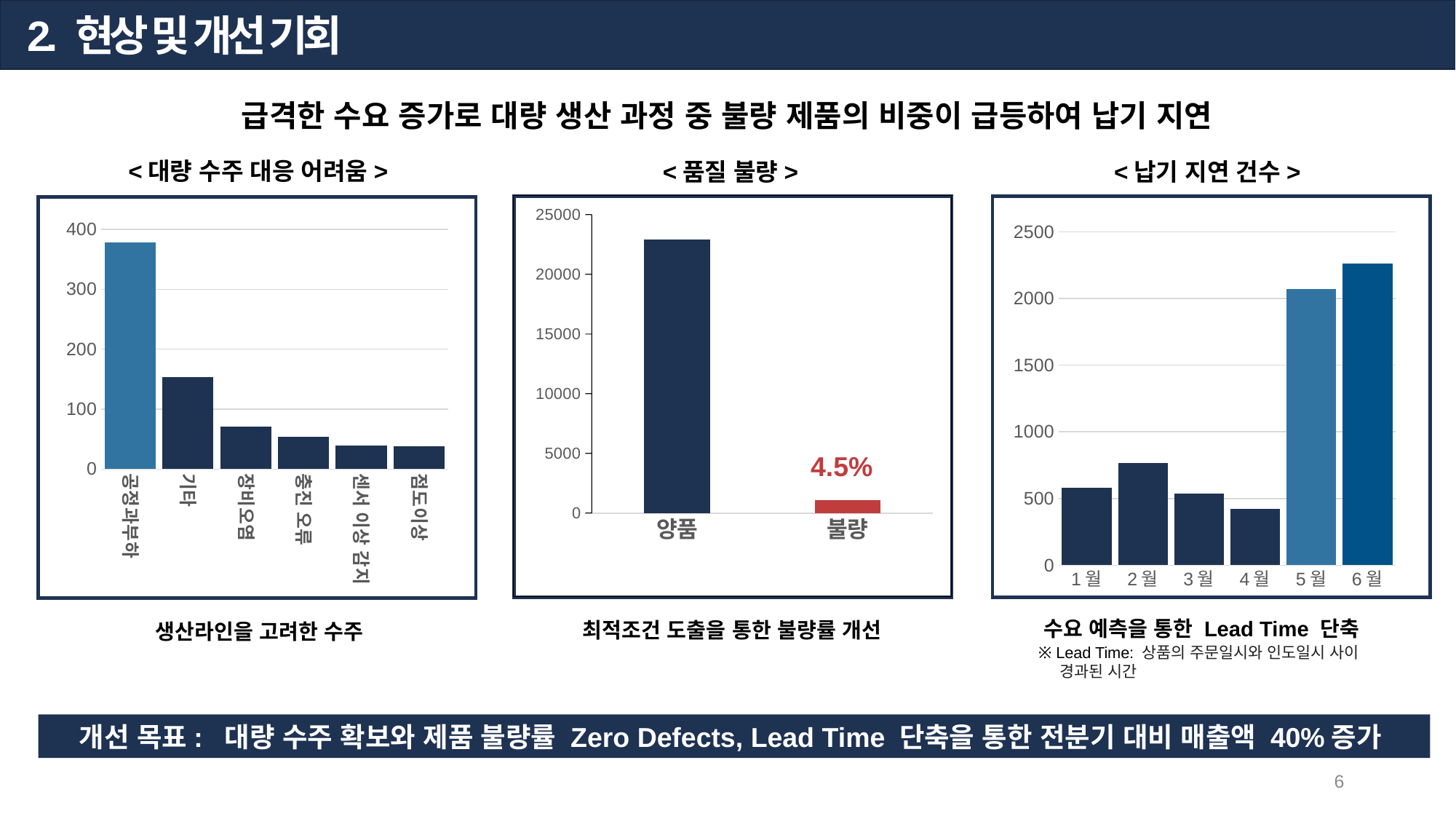

2. 현상 및 개선 기회
급격한 수요 증가로 대량 생산 과정 중 불량 제품의 비중이 급등하여 납기 지연
<대량 수주 대응 어려움>
<품질 불량>
<납기 지연 건수>

### Chart

| Category | 양품과 불량의 데이터 개수 |
|---|---|
| 양품 | 22900.0 |
| 불량 | 1070.0 |

### Chart

| Category | 납기지연건수 |
|---|---|
| 1월 | 583.0 |
| 2월 | 765.0 |
| 3월 | 538.0 |
| 4월 | 425.0 |
| 5월 | 2070.0 |
| 6월 | 2265.0 |

### Chart

| Category | 불량건수 |
|---|---|
| 공정과부하 | 378.0 |
| 기타 | 153.0 |
| 장비오염 | 71.0 |
| 충진 오류 | 54.0 |
| 센서 이상 감지 | 39.0 |
| 점도이상 | 38.0 |
4.5%

수요 예측을 통한 Lead Time 단축
최적조건 도출을 통한 불량률 개선
생산라인을 고려한 수주
※ Lead Time: 상품의 주문일시와 인도일시 사이
    경과된 시간
개선 목표:  대량 수주 확보와 제품 불량률 Zero Defects, Lead Time 단축을 통한 전분기 대비 매출액 40%증가
6